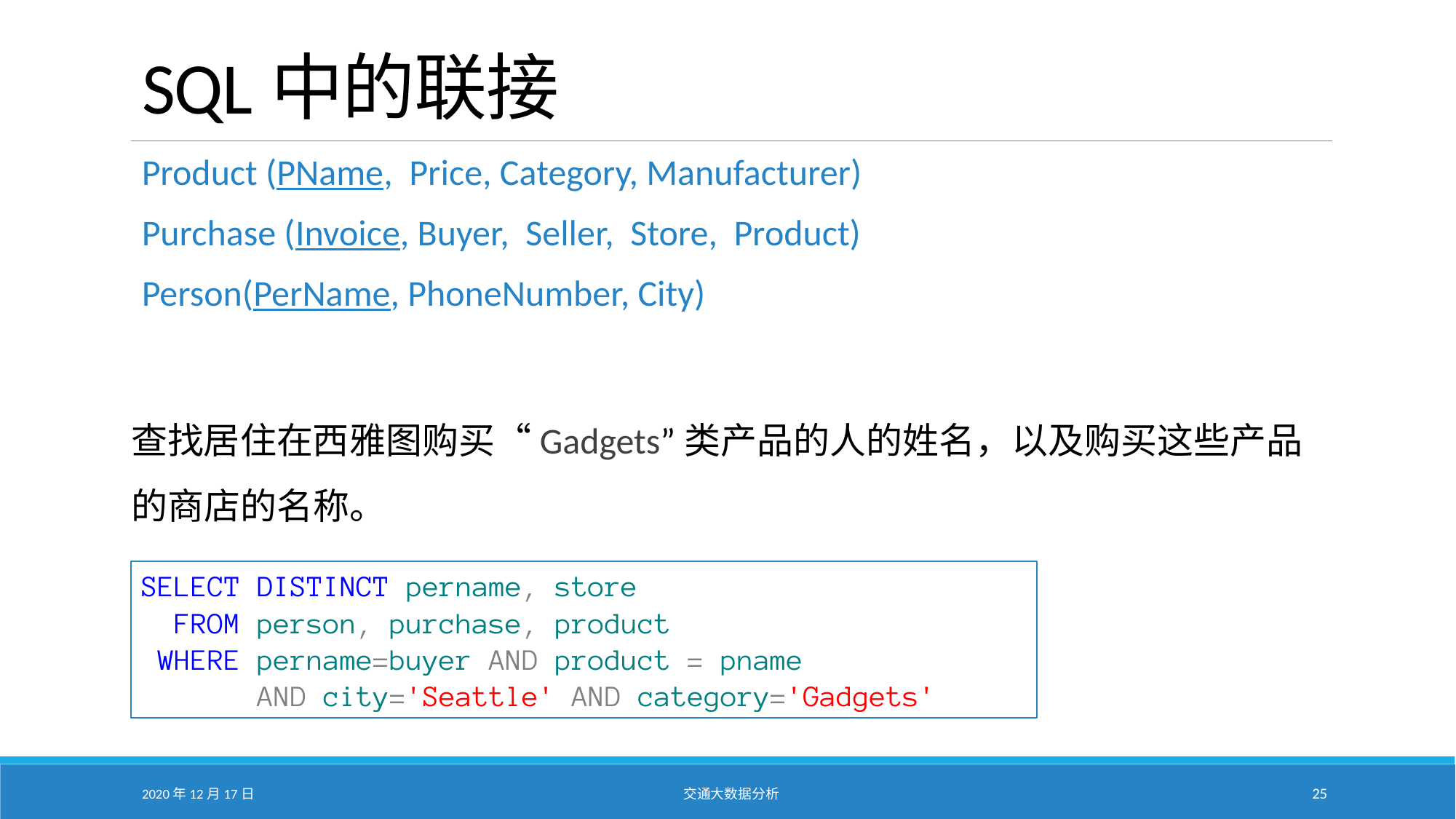

# SQL中的联接
Product (PName,  Price, Category, Manufacturer)
Purchase (Invoice, Buyer,  Seller,  Store,  Product)
Person(PerName, PhoneNumber, City)

查找居住在西雅图购买“Gadgets”类产品的人的姓名，以及购买这些产品的商店的名称。
SELECT DISTINCT pername, store
  FROM person, purchase, product
 WHERE pername=buyer AND product = pname
       AND city='Seattle' AND category='Gadgets'
2020年12月17日
交通大数据分析
25